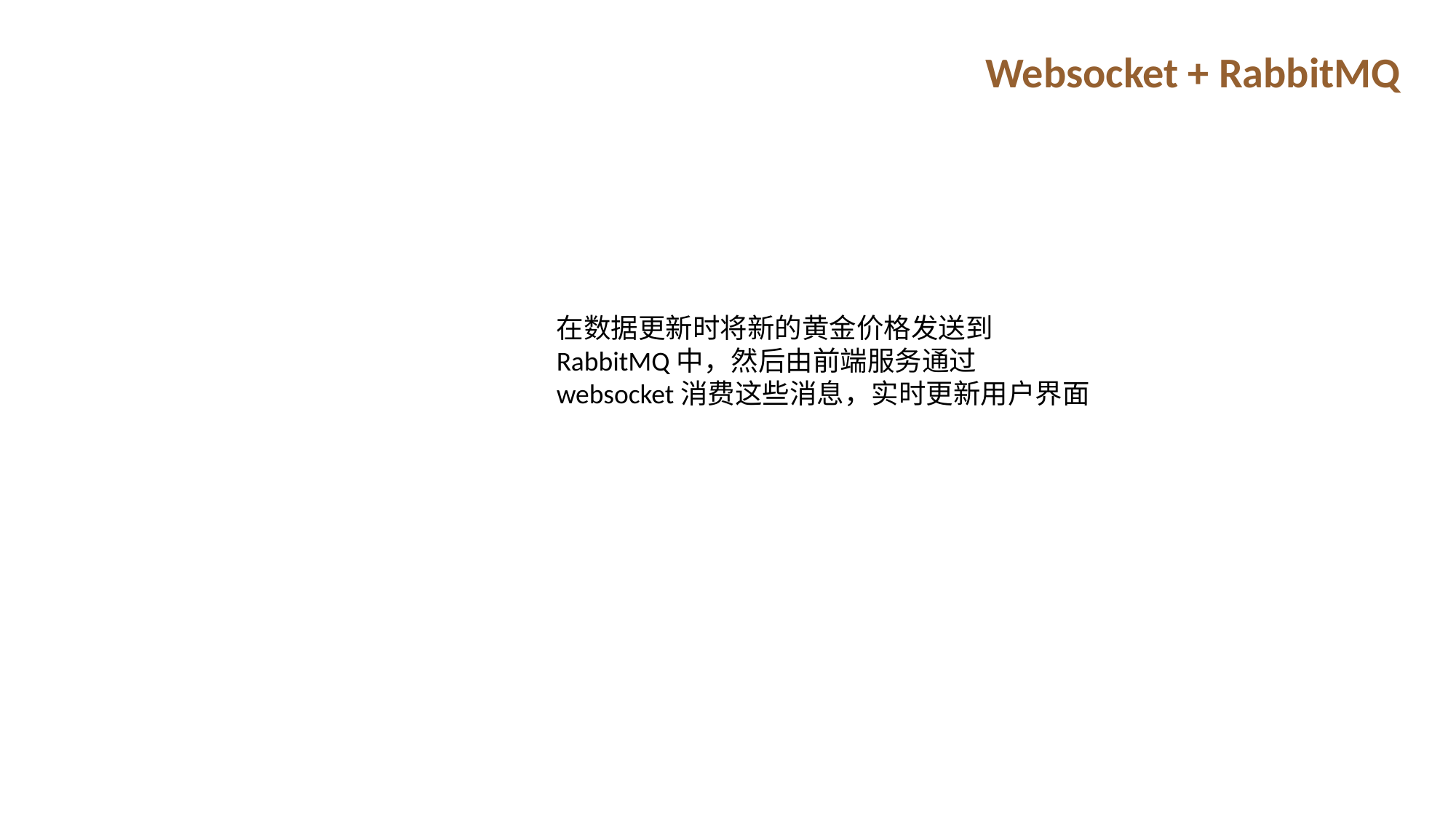

Websocket + RabbitMQ
在数据更新时将新的黄金价格发送到RabbitMQ中，然后由前端服务通过websocket消费这些消息，实时更新用户界面